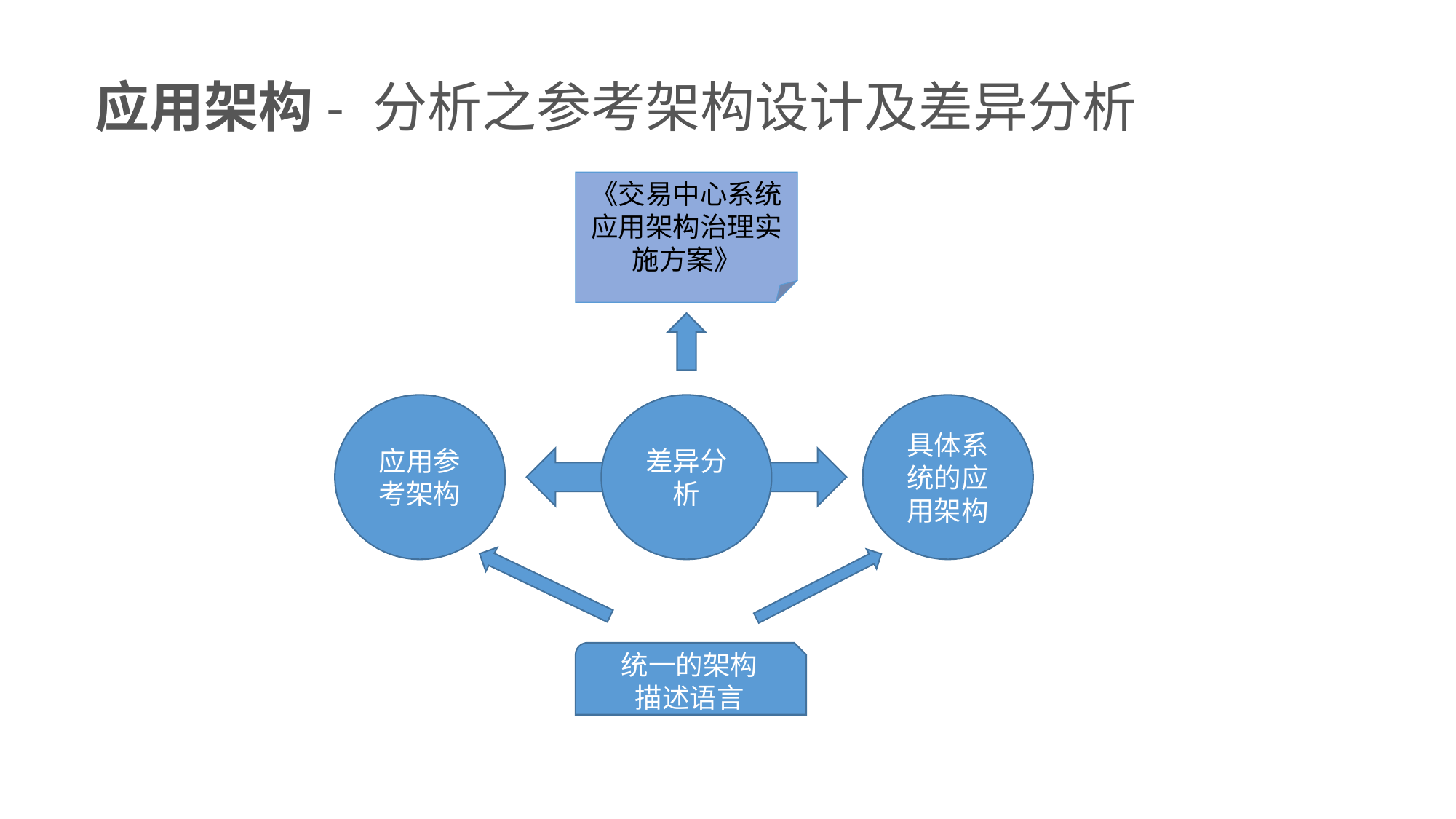

应用架构- 分析之参考架构设计及差异分析
《交易中心系统应用架构治理实施方案》

差异分析
应用参考架构
具体系统的应用架构

统一的架构
描述语言